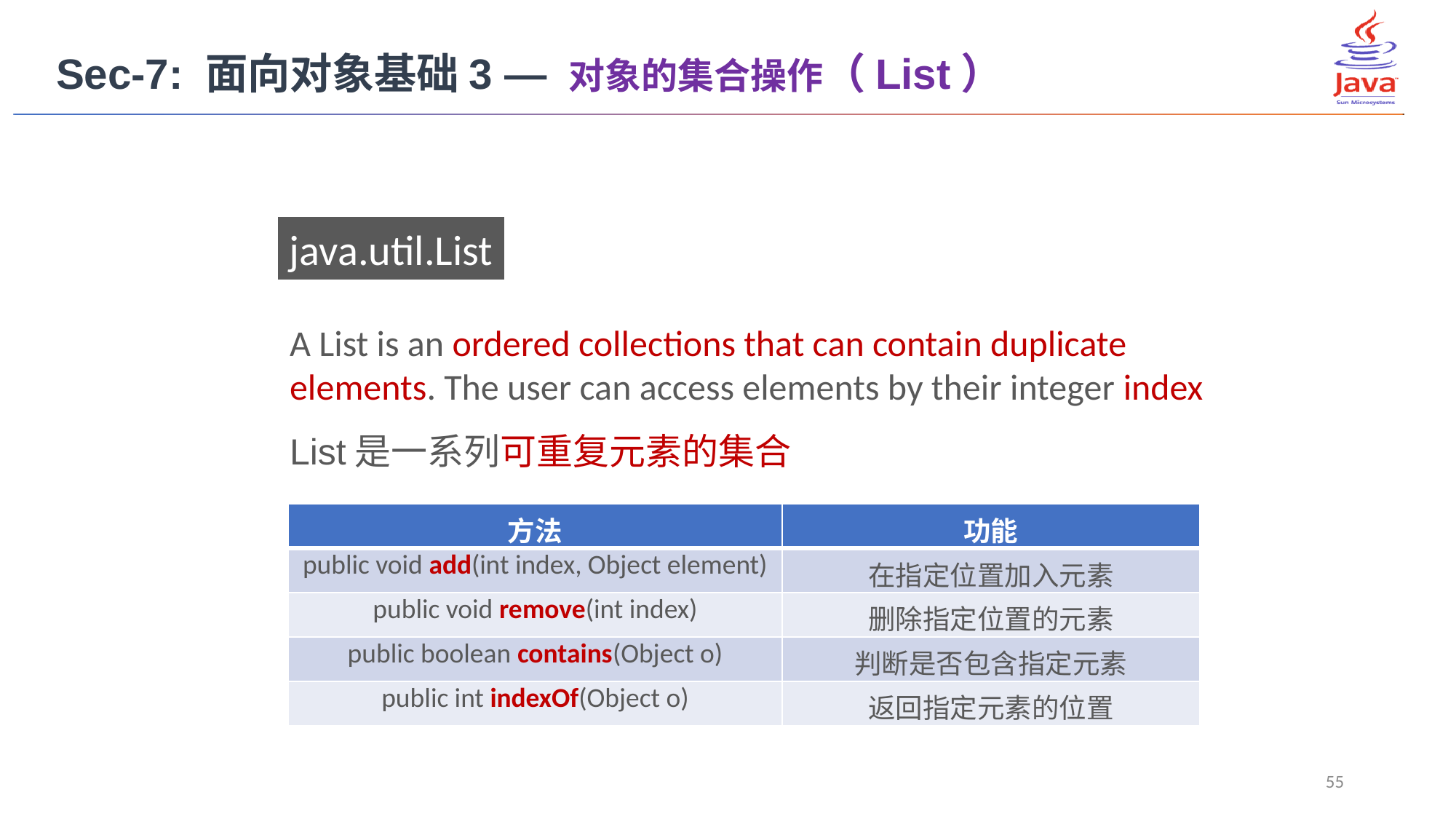

Sec-7: 面向对象基础3 — 对象的集合操作（List）
java.util.List
A List is an ordered collections that can contain duplicate elements. The user can access elements by their integer index
List是一系列可重复元素的集合
| 方法 | 功能 |
| --- | --- |
| public void add(int index, Object element) | 在指定位置加入元素 |
| public void remove(int index) | 删除指定位置的元素 |
| public boolean contains(Object o) | 判断是否包含指定元素 |
| public int indexOf(Object o) | 返回指定元素的位置 |
55